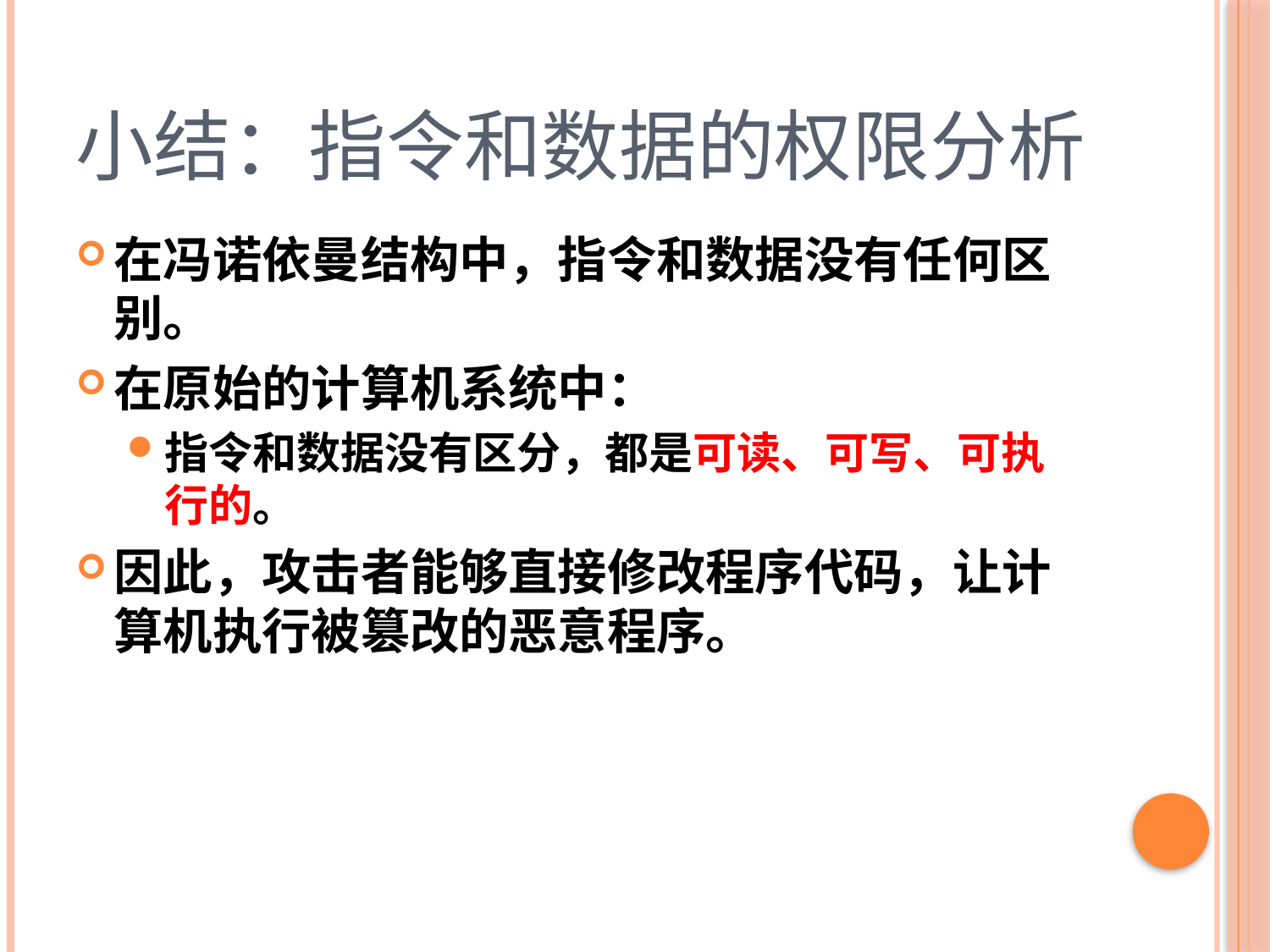

# 小结：指令和数据的权限分析
在冯诺依曼结构中，指令和数据没有任何区别。
在原始的计算机系统中：
指令和数据没有区分，都是可读、可写、可执行的。
因此，攻击者能够直接修改程序代码，让计算机执行被篡改的恶意程序。